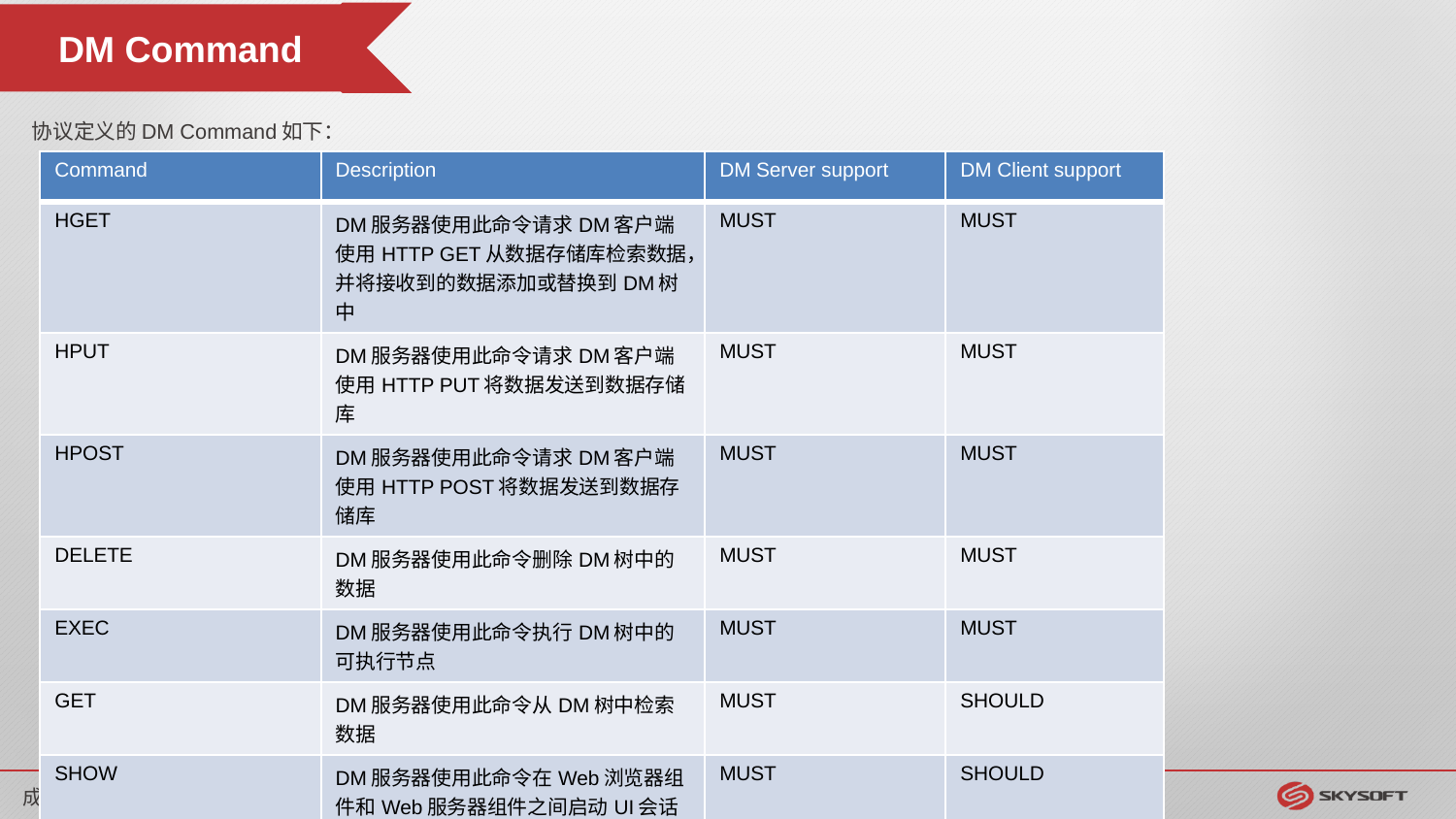

DM Command

协议定义的DM Command如下：
| Command | Description | DM Server support | DM Client support |
| --- | --- | --- | --- |
| HGET | DM服务器使用此命令请求DM客户端使用HTTP GET从数据存储库检索数据，并将接收到的数据添加或替换到DM树中 | MUST | MUST |
| HPUT | DM服务器使用此命令请求DM客户端使用HTTP PUT将数据发送到数据存储库 | MUST | MUST |
| HPOST | DM服务器使用此命令请求DM客户端使用HTTP POST将数据发送到数据存储库 | MUST | MUST |
| DELETE | DM服务器使用此命令删除DM树中的数据 | MUST | MUST |
| EXEC | DM服务器使用此命令执行DM树中的可执行节点 | MUST | MUST |
| GET | DM服务器使用此命令从DM树中检索数据 | MUST | SHOULD |
| SHOW | DM服务器使用此命令在Web浏览器组件和Web服务器组件之间启动UI会话 | MUST | SHOULD |
成都天软信息技术有限公司
2022/4/11
16